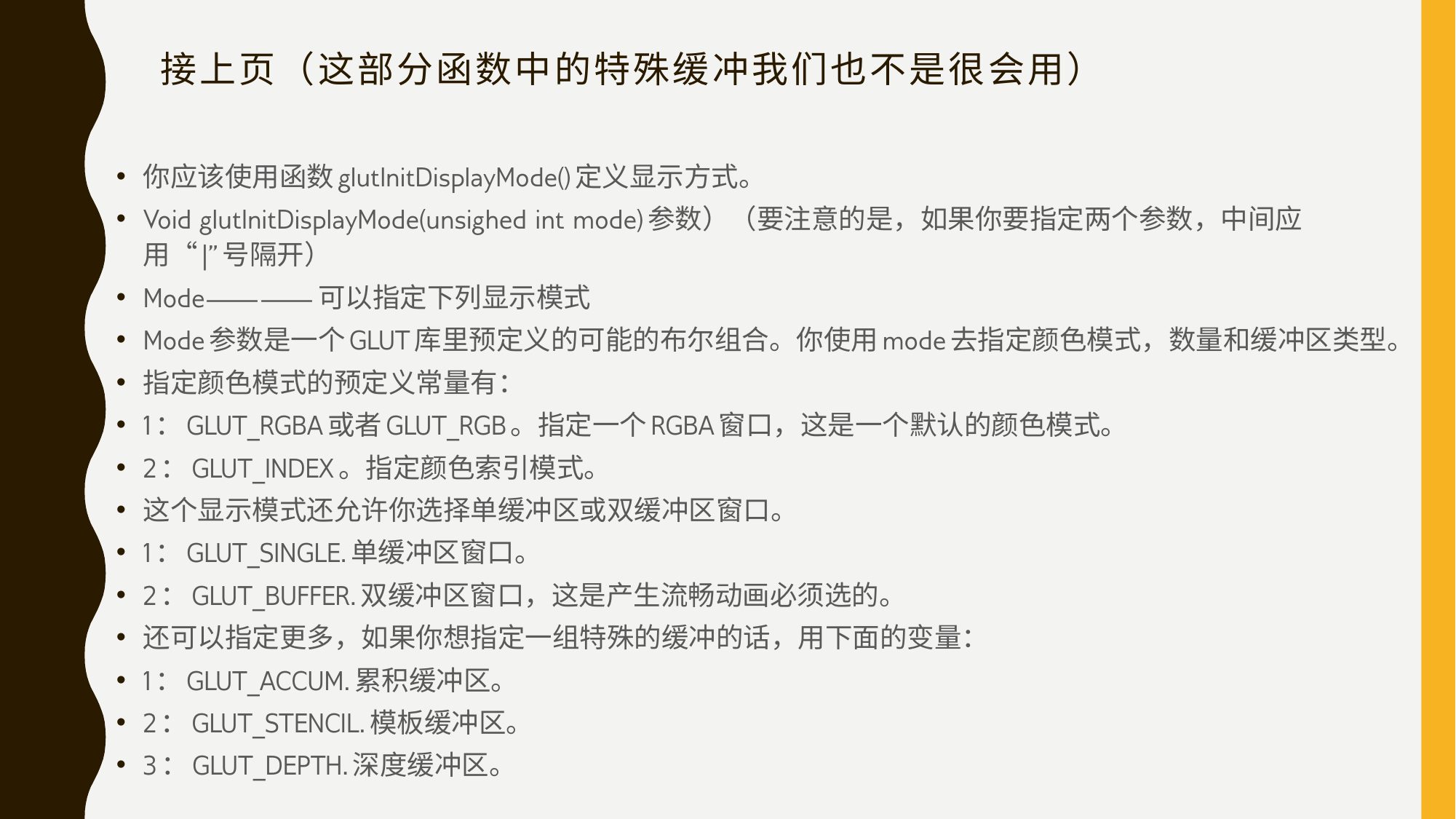

# 接上页（这部分函数中的特殊缓冲我们也不是很会用）
你应该使用函数glutInitDisplayMode()定义显示方式。
Void glutInitDisplayMode(unsighed int mode)参数）（要注意的是，如果你要指定两个参数，中间应用“|”号隔开）
Mode――可以指定下列显示模式
Mode参数是一个GLUT库里预定义的可能的布尔组合。你使用mode去指定颜色模式，数量和缓冲区类型。
指定颜色模式的预定义常量有：
1：GLUT_RGBA或者GLUT_RGB。指定一个RGBA窗口，这是一个默认的颜色模式。
2：GLUT_INDEX。指定颜色索引模式。
这个显示模式还允许你选择单缓冲区或双缓冲区窗口。
1：GLUT_SINGLE.单缓冲区窗口。
2：GLUT_BUFFER.双缓冲区窗口，这是产生流畅动画必须选的。
还可以指定更多，如果你想指定一组特殊的缓冲的话，用下面的变量：
1：GLUT_ACCUM.累积缓冲区。
2：GLUT_STENCIL.模板缓冲区。
3：GLUT_DEPTH.深度缓冲区。